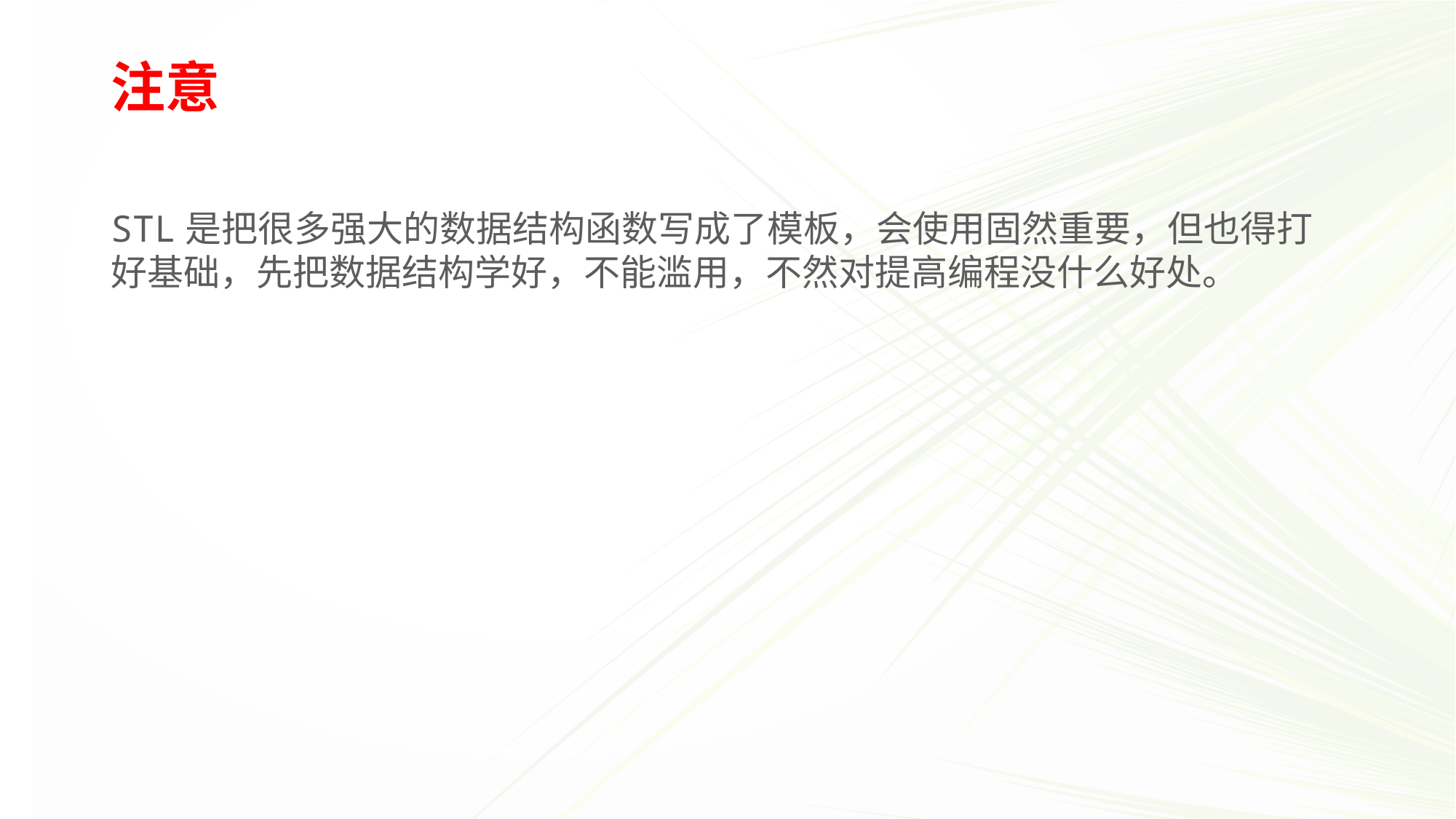

# 注意

STL是把很多强大的数据结构函数写成了模板，会使用固然重要，但也得打好基础，先把数据结构学好，不能滥用，不然对提高编程没什么好处。